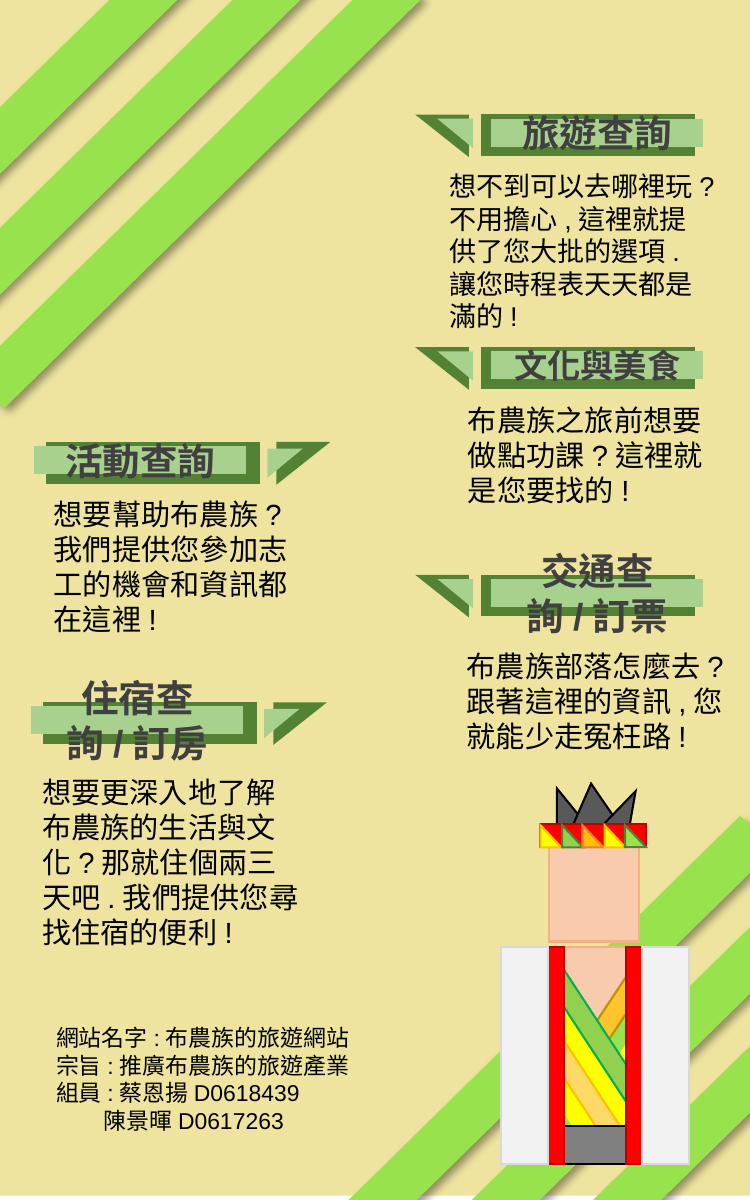

旅遊查詢

想不到可以去哪裡玩?不用擔心,這裡就提供了您大批的選項.讓您時程表天天都是滿的!

文化與美食

布農族之旅前想要做點功課?這裡就是您要找的!

活動查詢

想要幫助布農族?我們提供您參加志工的機會和資訊都在這裡!

交通查詢/訂票

布農族部落怎麼去?跟著這裡的資訊,您就能少走冤枉路!

住宿查詢/訂房

想要更深入地了解布農族的生活與文化?那就住個兩三天吧.我們提供您尋找住宿的便利!

網站名字:布農族的旅遊網站
宗旨:推廣布農族的旅遊產業
組員:蔡恩揚D0618439
        陳景暉D0617263